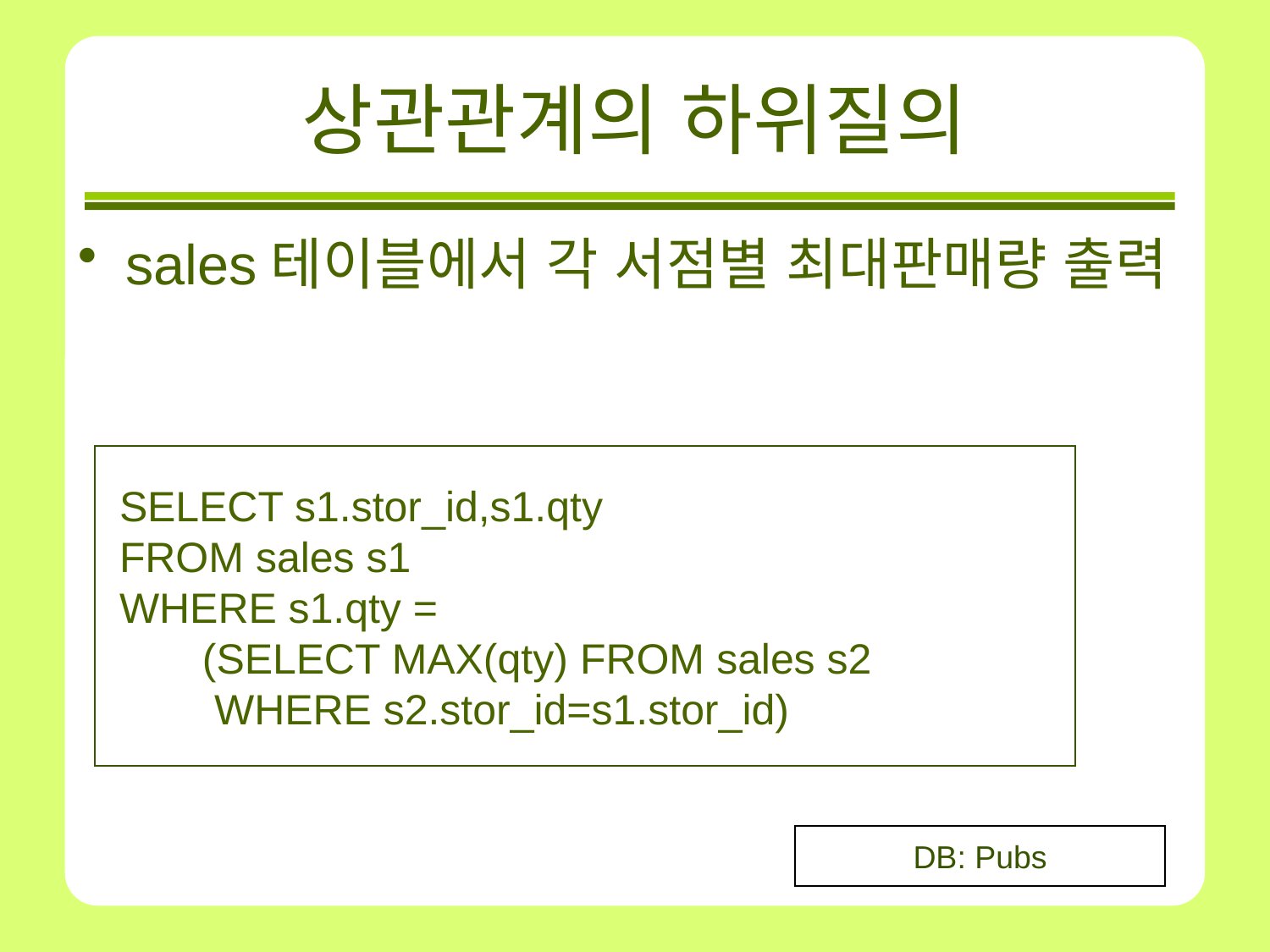

# 상관관계의 하위질의
sales테이블에서 각 서점별 최대판매량 출력

 SELECT s1.stor_id,s1.qty
 FROM sales s1
 WHERE s1.qty =
        (SELECT MAX(qty) FROM sales s2
         WHERE s2.stor_id=s1.stor_id)
DB: Pubs